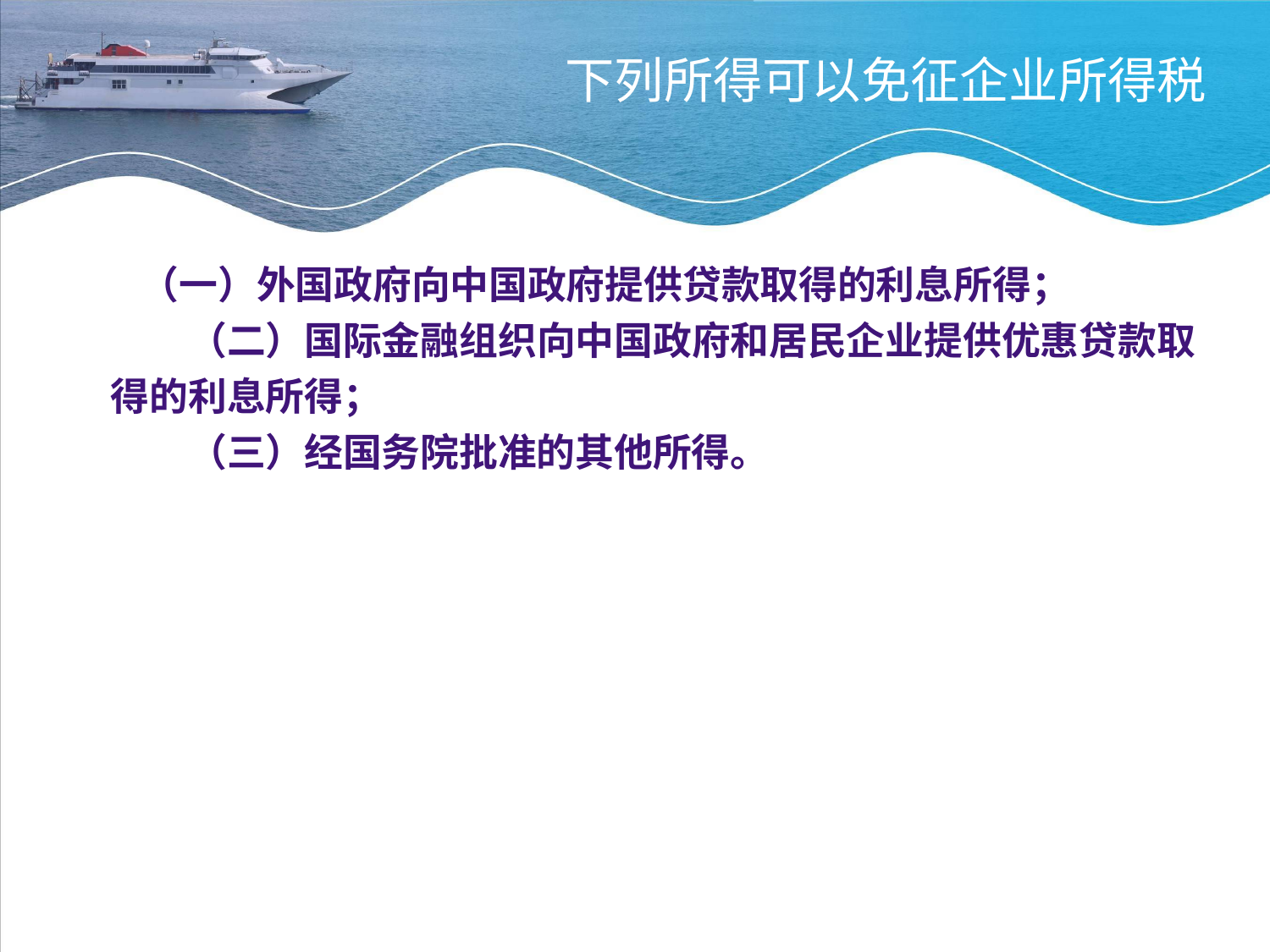

# 下列所得可以免征企业所得税
　　（一）外国政府向中国政府提供贷款取得的利息所得；
　　（二）国际金融组织向中国政府和居民企业提供优惠贷款取得的利息所得；
　　（三）经国务院批准的其他所得。